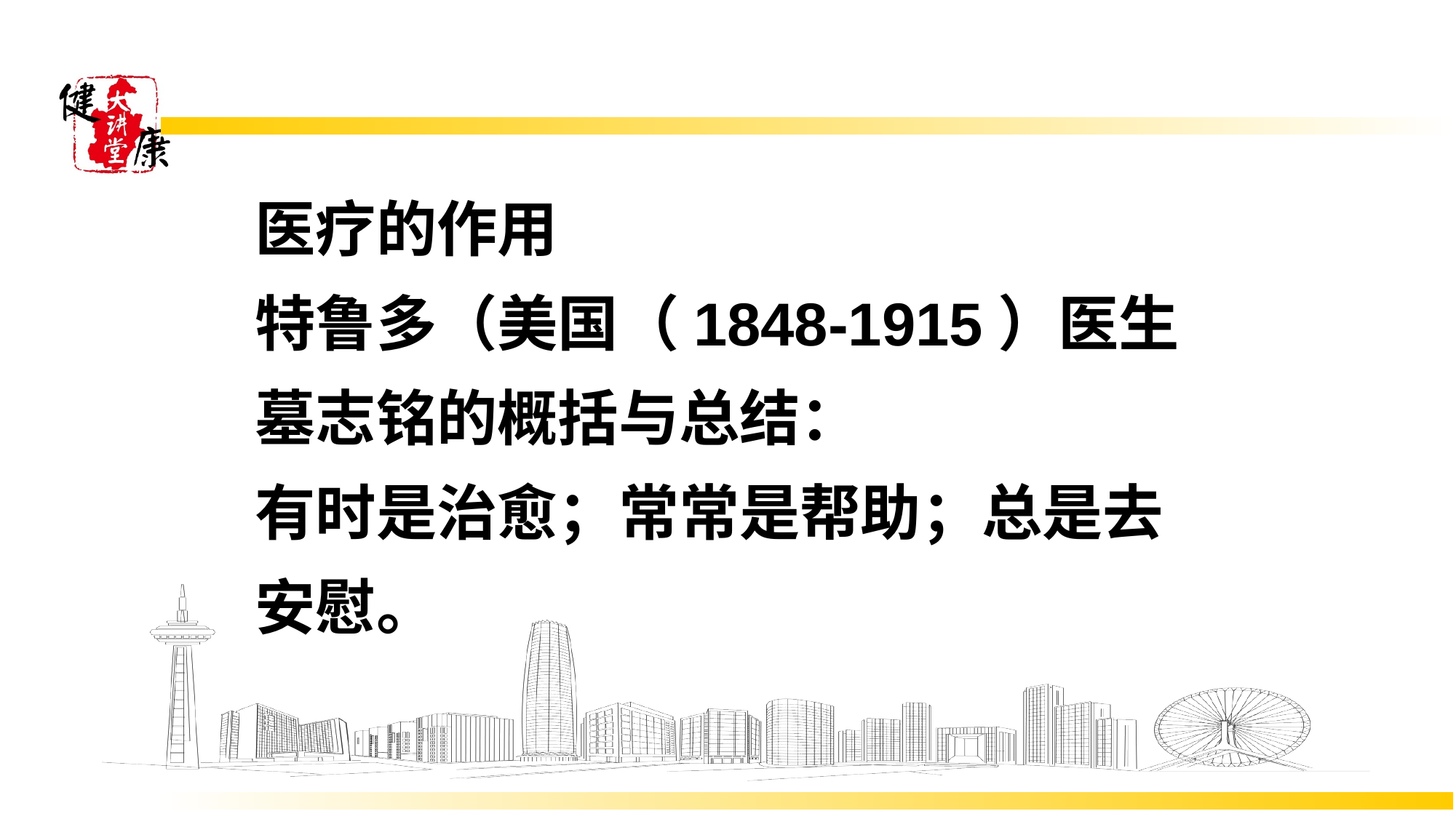

# 医疗的作用 特鲁多（美国（1848-1915）医生墓志铭的概括与总结： 有时是治愈；常常是帮助；总是去安慰。